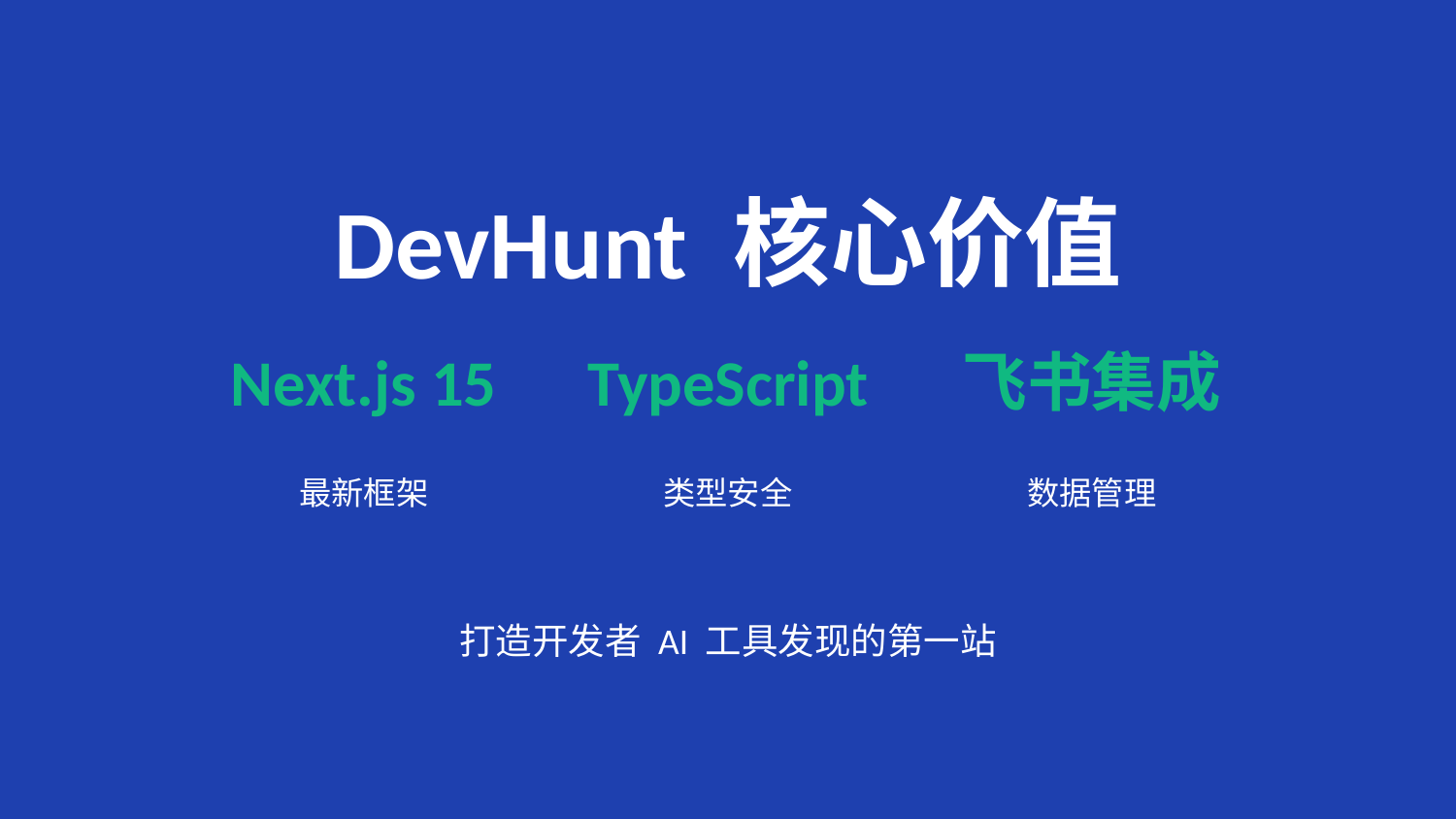

DevHunt 核心价值
Next.js 15
TypeScript
飞书集成
最新框架
类型安全
数据管理
打造开发者 AI 工具发现的第一站